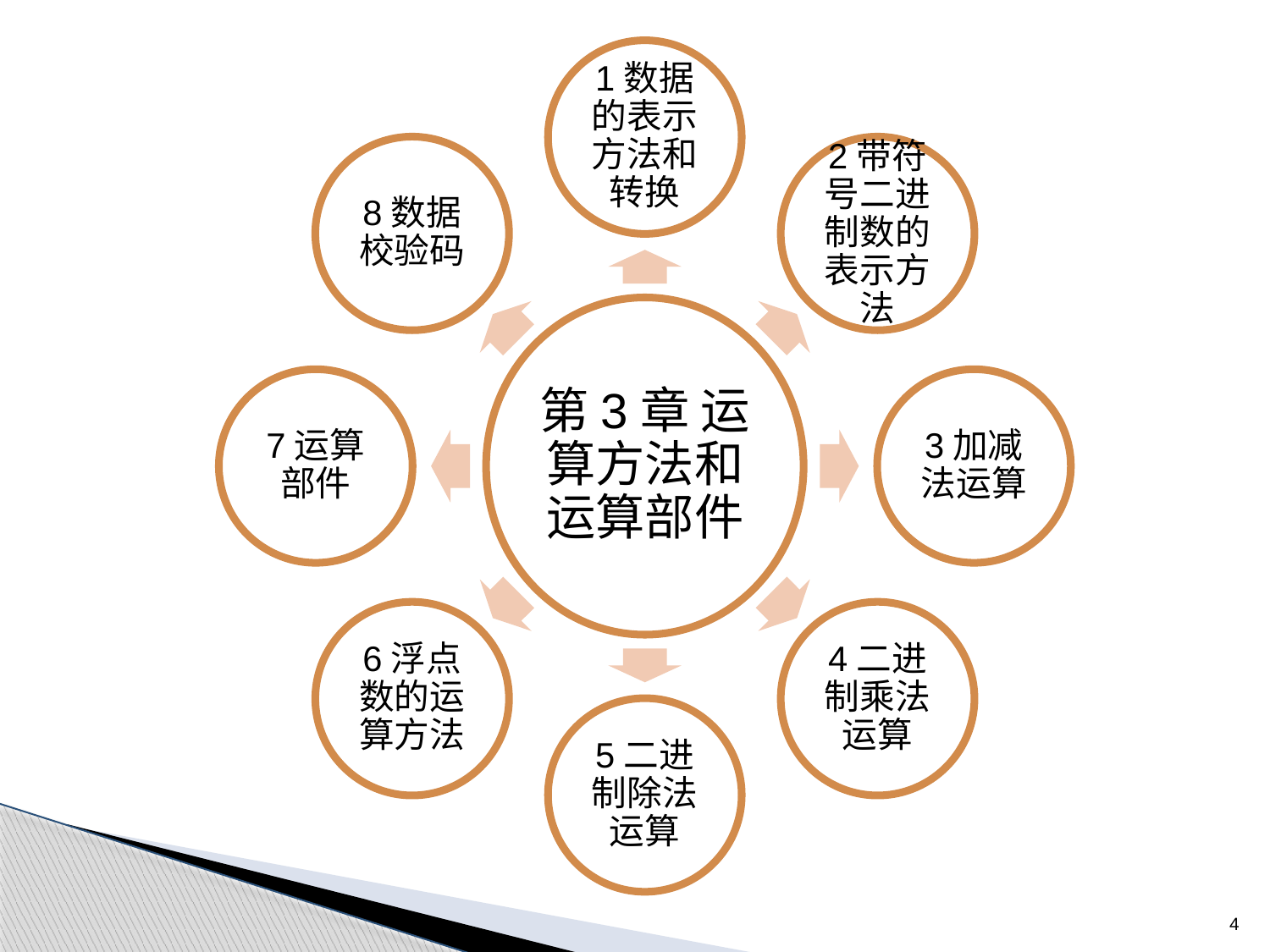

第3章 运算方法和运算部件

1数据的表示方法和转换

2带符号二进制数的表示方法

3加减法运算

4二进制乘法运算

5二进制除法运算

6浮点数的运算方法

7运算部件

8数据校验码
4